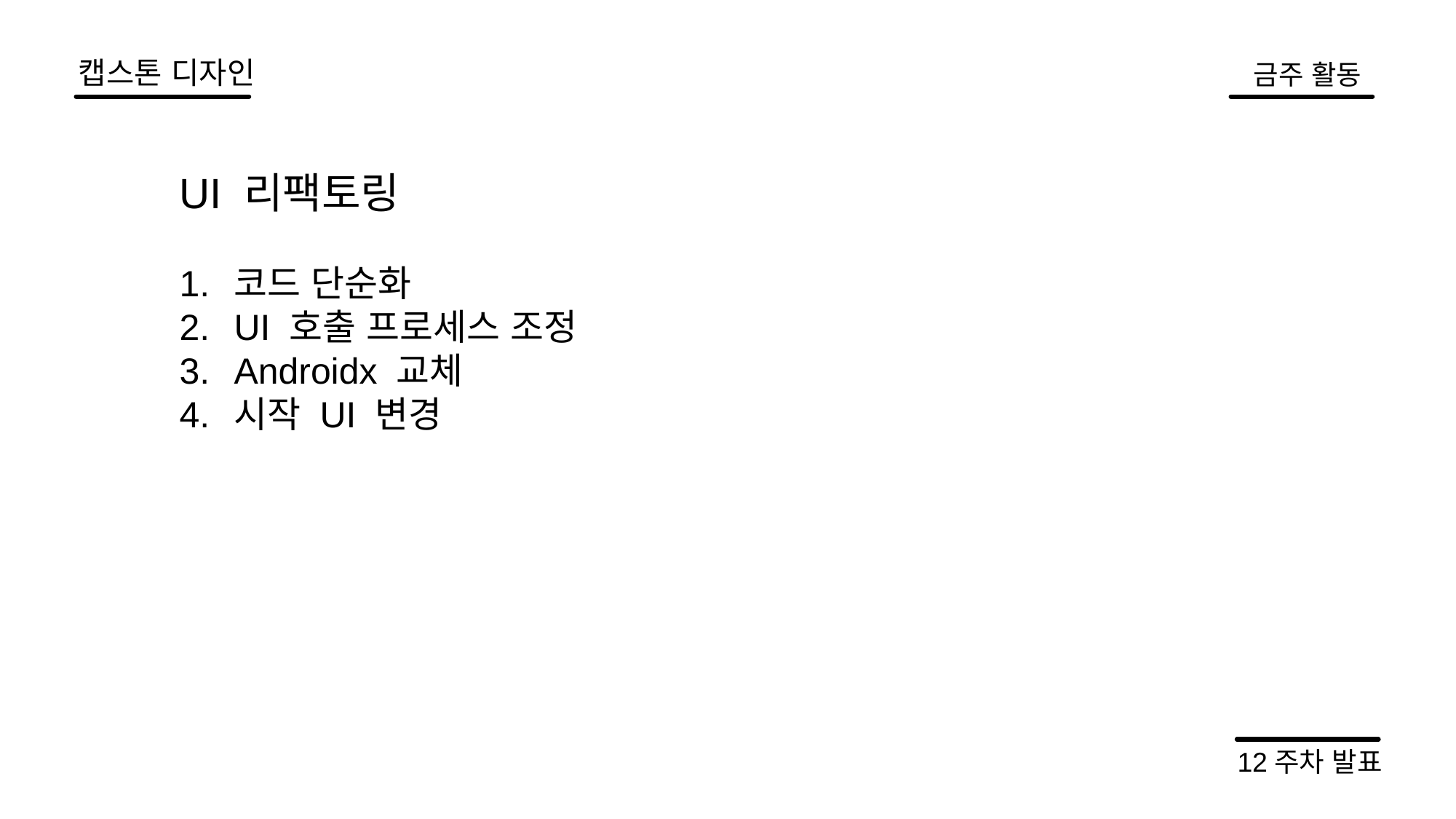

캡스톤 디자인
금주 활동
UI 리팩토링

코드 단순화
UI 호출 프로세스 조정
Androidx 교체
시작 UI 변경

12주차 발표